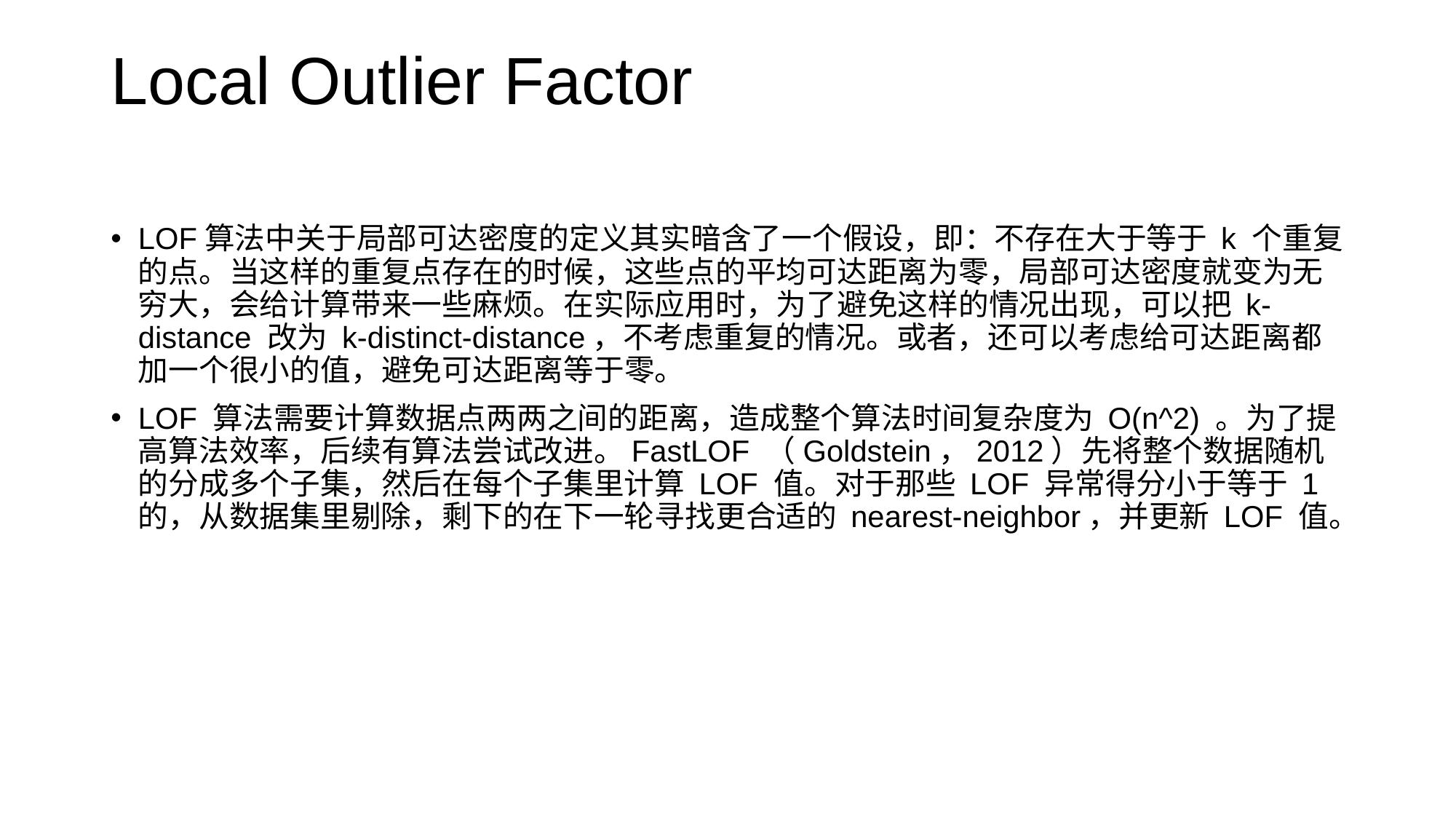

# Local Outlier Factor
LOF算法中关于局部可达密度的定义其实暗含了一个假设，即：不存在大于等于 k 个重复的点。当这样的重复点存在的时候，这些点的平均可达距离为零，局部可达密度就变为无穷大，会给计算带来一些麻烦。在实际应用时，为了避免这样的情况出现，可以把 k-distance 改为 k-distinct-distance，不考虑重复的情况。或者，还可以考虑给可达距离都加一个很小的值，避免可达距离等于零。
LOF 算法需要计算数据点两两之间的距离，造成整个算法时间复杂度为 O(n^2) 。为了提高算法效率，后续有算法尝试改进。FastLOF （Goldstein，2012）先将整个数据随机的分成多个子集，然后在每个子集里计算 LOF 值。对于那些 LOF 异常得分小于等于 1 的，从数据集里剔除，剩下的在下一轮寻找更合适的 nearest-neighbor，并更新 LOF 值。